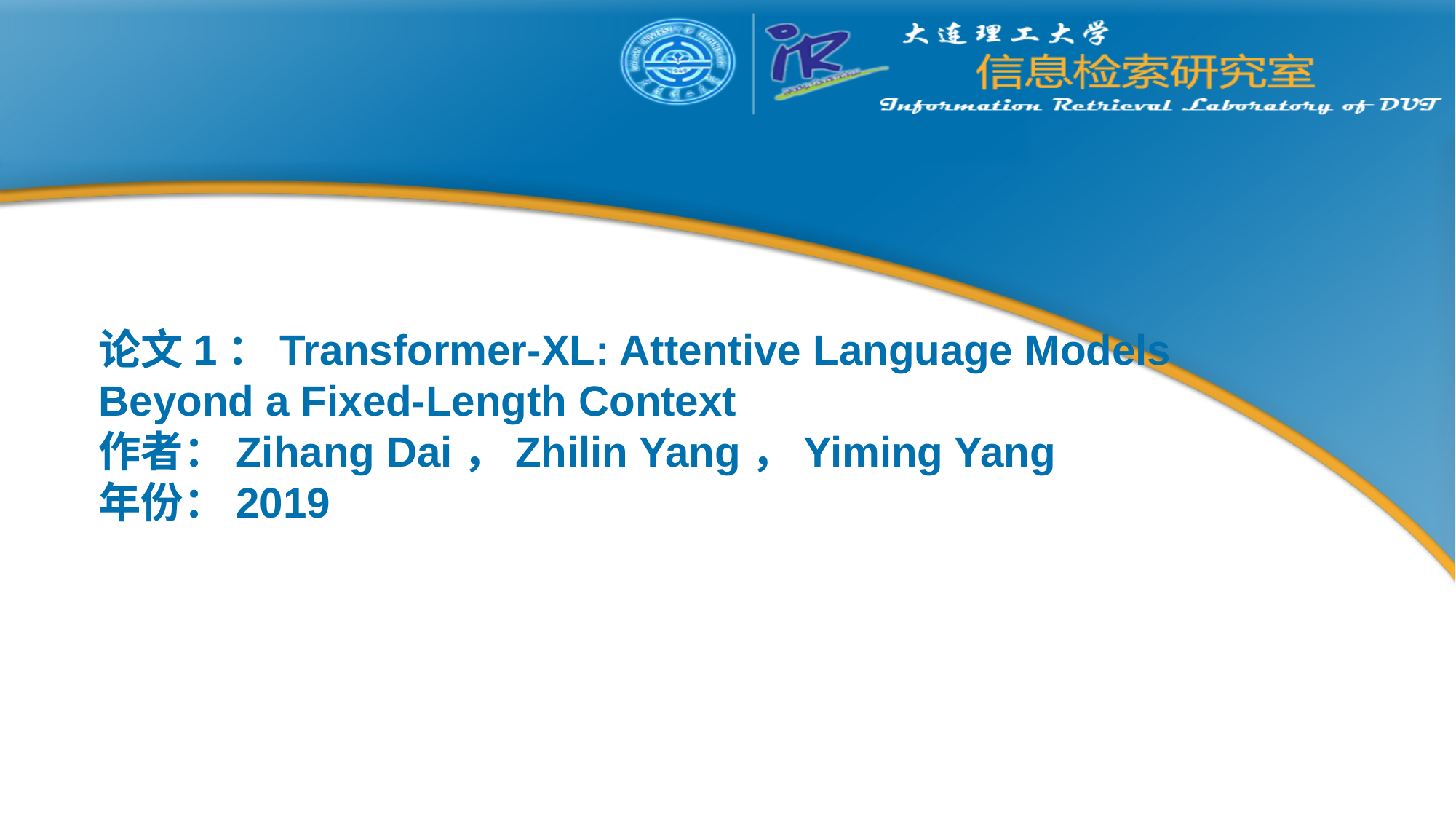

# 论文1：Transformer-XL: Attentive Language Models Beyond a Fixed-Length Context 作者：Zihang Dai，Zhilin Yang，Yiming Yang 年份：2019